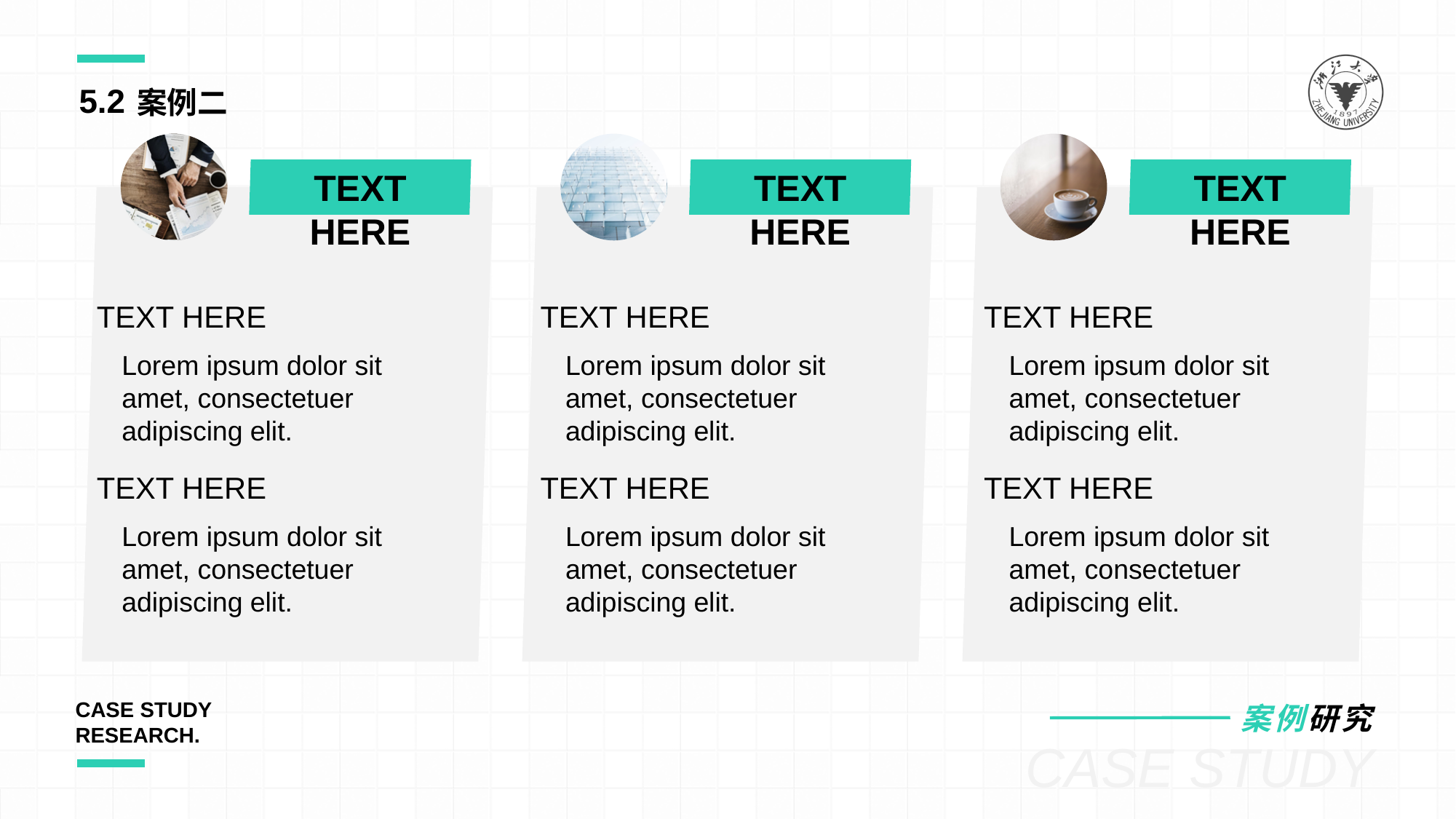

5.2
案例二

TEXT HERE

TEXT HERE

TEXT HERE

TEXT HERE
TEXT HERE
TEXT HERE
Lorem ipsum dolor sit amet, consectetuer adipiscing elit.
Lorem ipsum dolor sit amet, consectetuer adipiscing elit.
Lorem ipsum dolor sit amet, consectetuer adipiscing elit.
TEXT HERE
TEXT HERE
TEXT HERE
Lorem ipsum dolor sit amet, consectetuer adipiscing elit.
Lorem ipsum dolor sit amet, consectetuer adipiscing elit.
Lorem ipsum dolor sit amet, consectetuer adipiscing elit.
CASE STUDY
RESEARCH.
案例研究
CASE STUDY